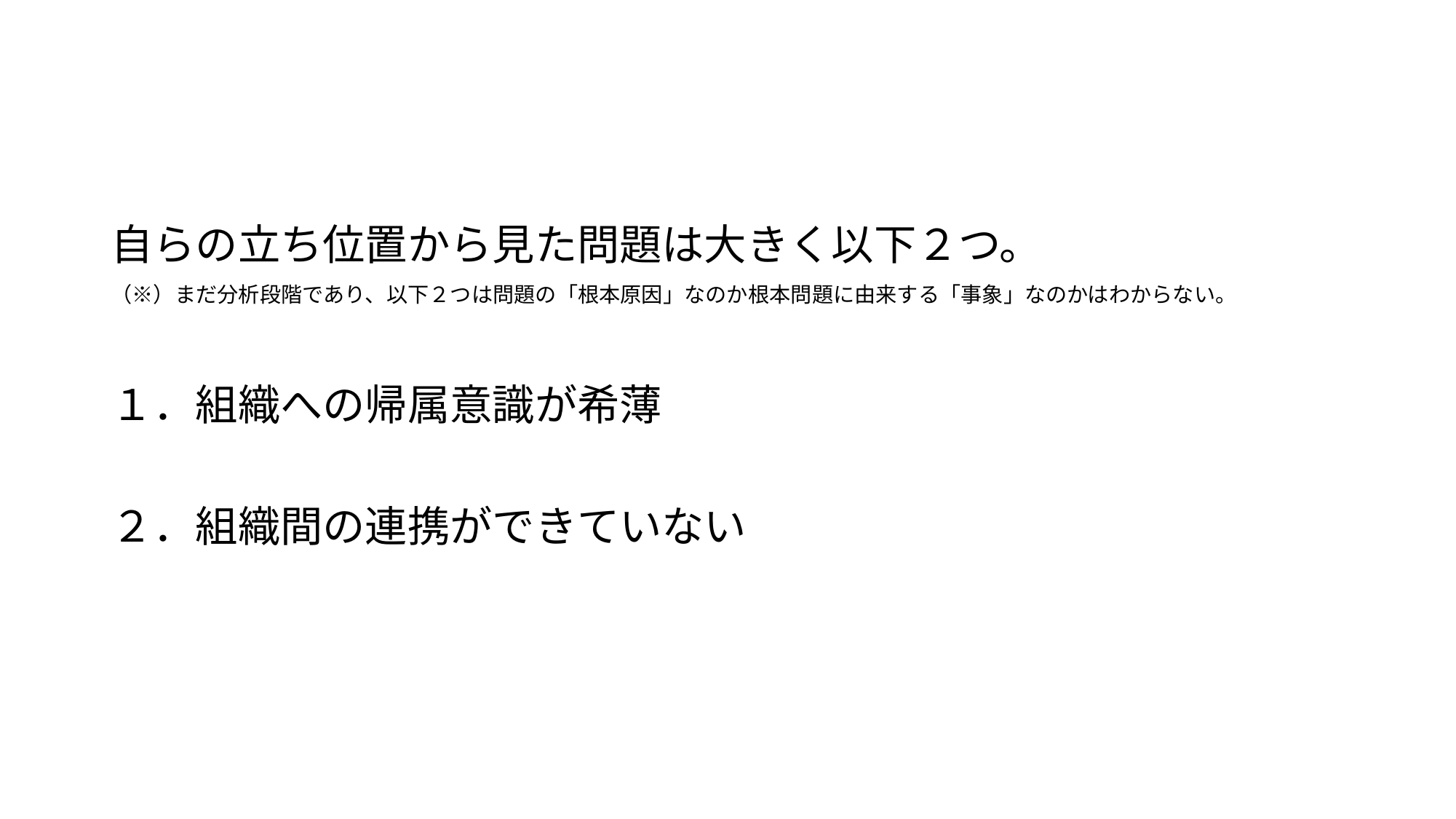

#
自らの立ち位置から見た問題は大きく以下２つ。
（※）まだ分析段階であり、以下２つは問題の「根本原因」なのか根本問題に由来する「事象」なのかはわからない。

１．組織への帰属意識が希薄

２．組織間の連携ができていない